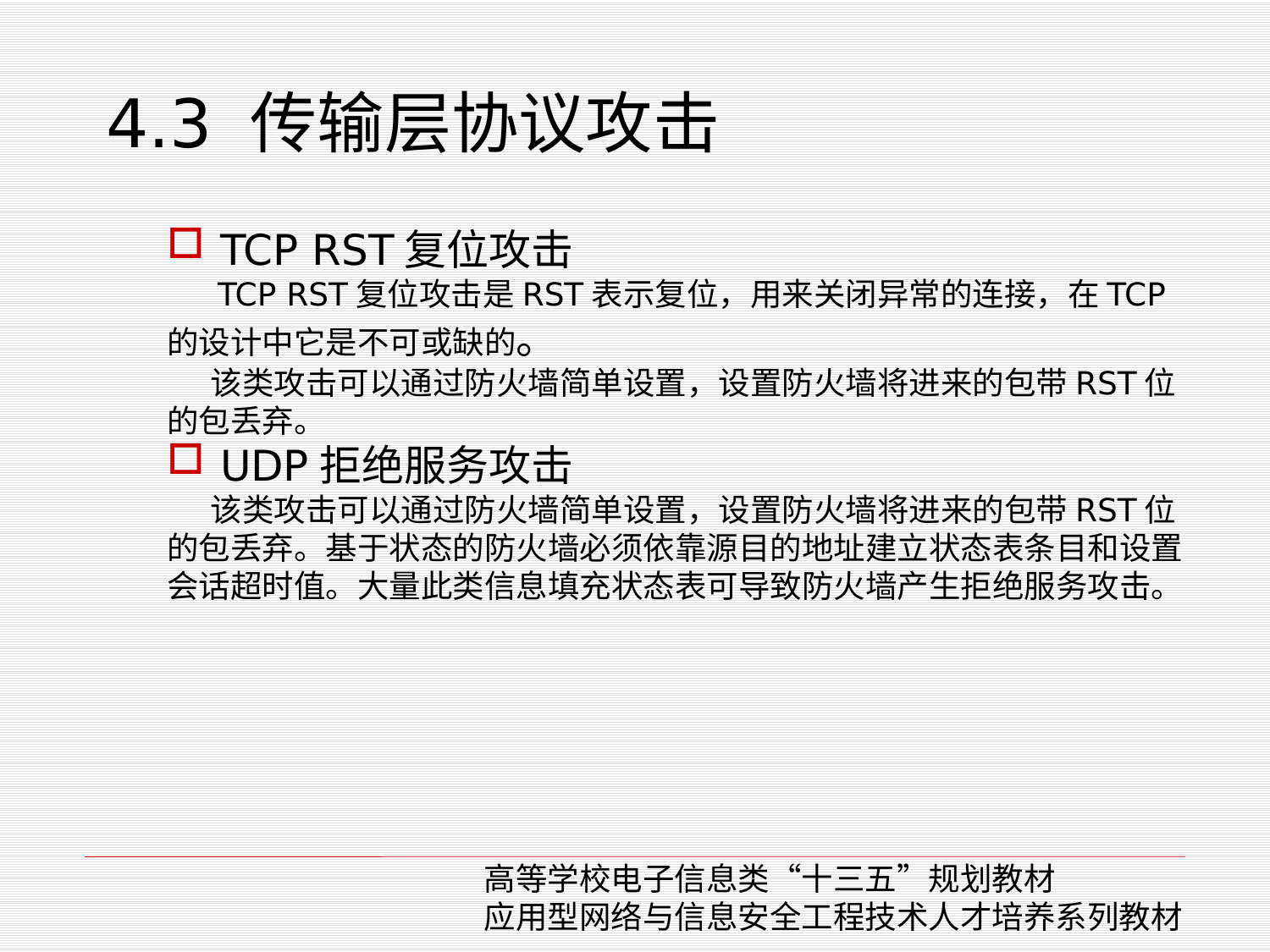

4.3 传输层协议攻击
 TCP RST复位攻击
     TCP RST复位攻击是RST表示复位，用来关闭异常的连接，在TCP的设计中它是不可或缺的。
     该类攻击可以通过防火墙简单设置，设置防火墙将进来的包带RST位的包丢弃。
 UDP拒绝服务攻击
     该类攻击可以通过防火墙简单设置，设置防火墙将进来的包带RST位的包丢弃。基于状态的防火墙必须依靠源目的地址建立状态表条目和设置会话超时值。大量此类信息填充状态表可导致防火墙产生拒绝服务攻击。
高等学校电子信息类“十三五”规划教材
应用型网络与信息安全工程技术人才培养系列教材